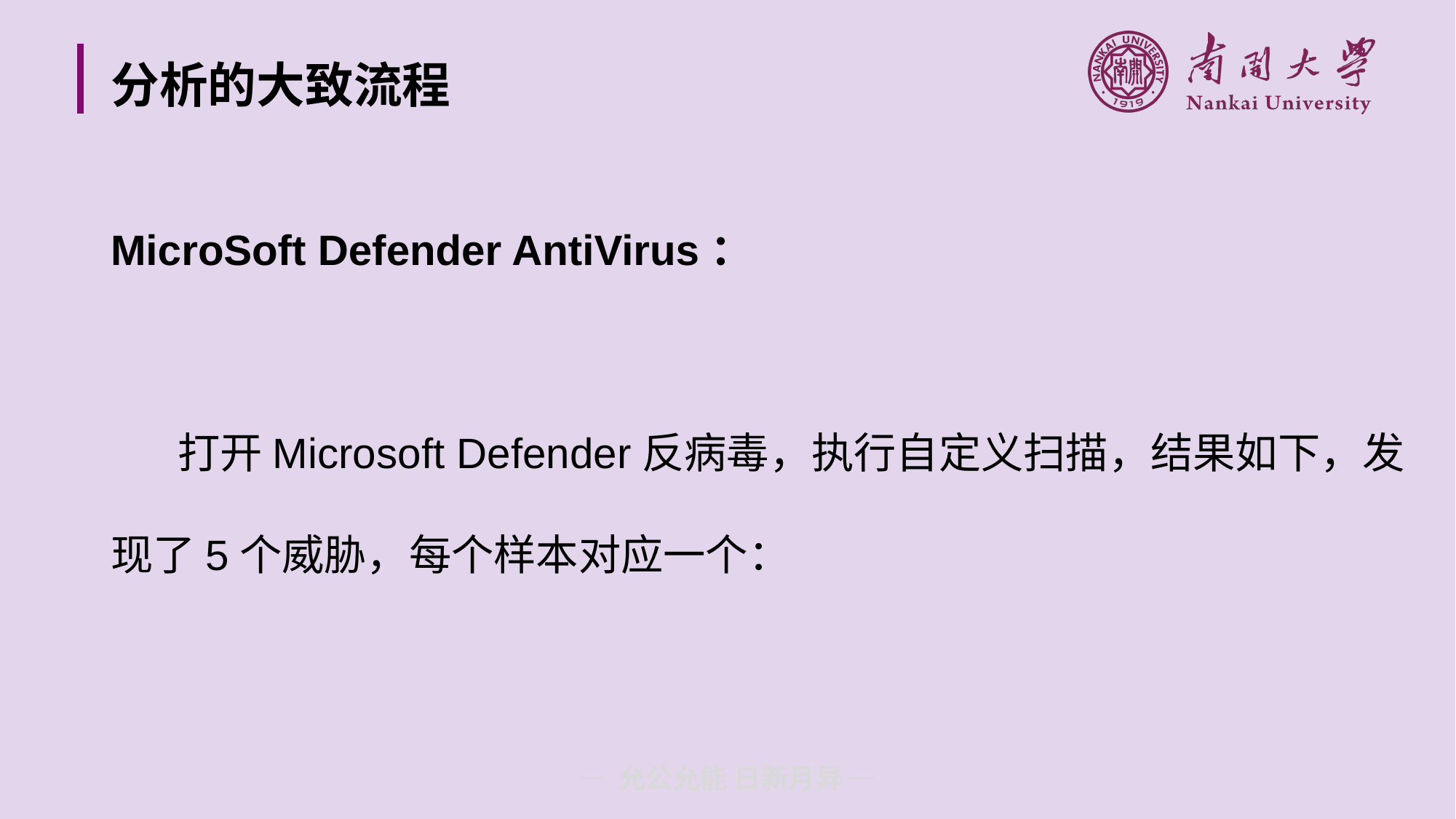

# 分析的大致流程
MicroSoft Defender AntiVirus：

      打开Microsoft Defender反病毒，执行自定义扫描，结果如下，发现了5个威胁，每个样本对应一个：